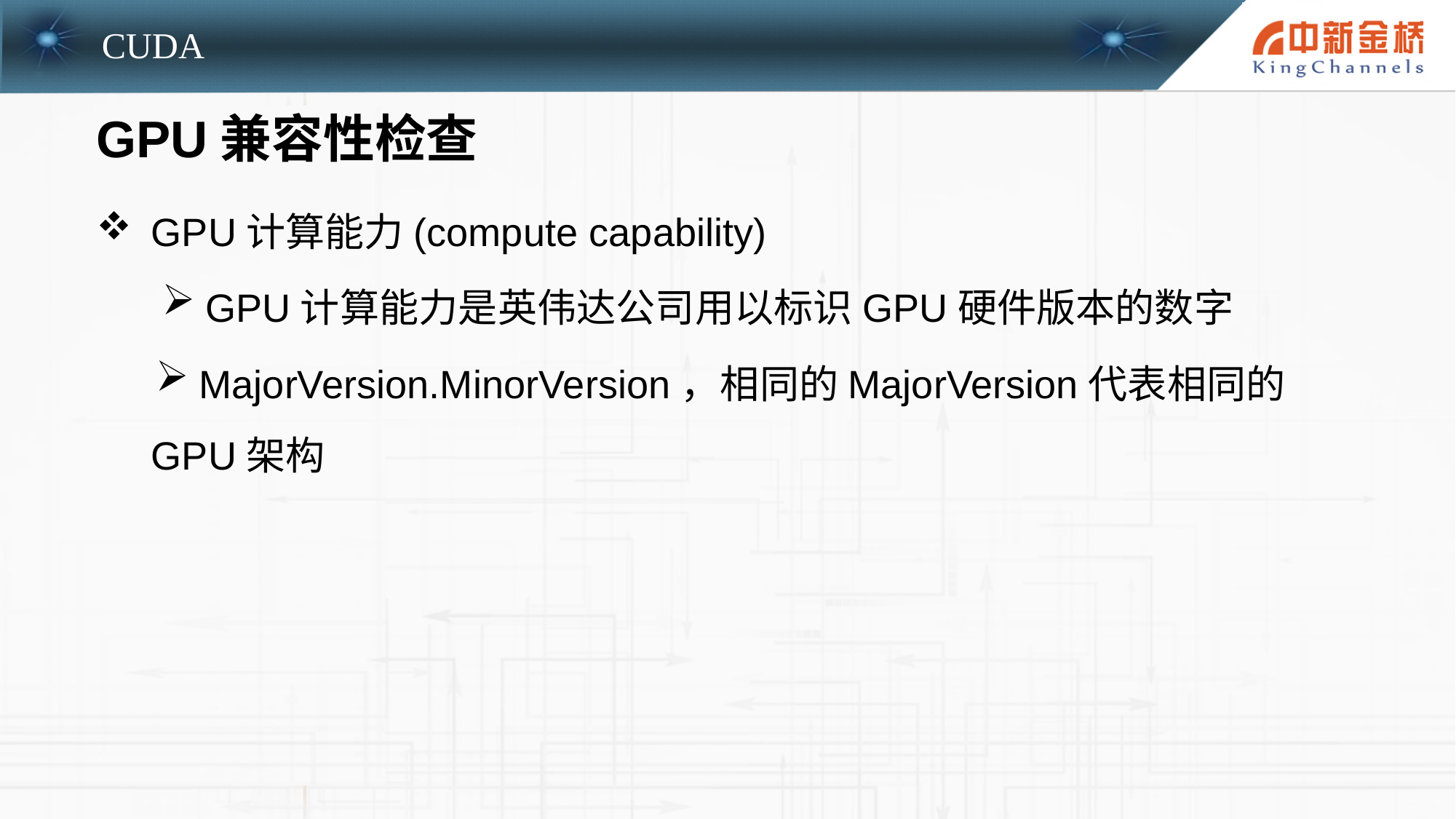

GPU兼容性检查
GPU计算能力(compute capability)
 GPU计算能力是英伟达公司用以标识GPU硬件版本的数字
 MajorVersion.MinorVersion，相同的MajorVersion代表相同的GPU架构